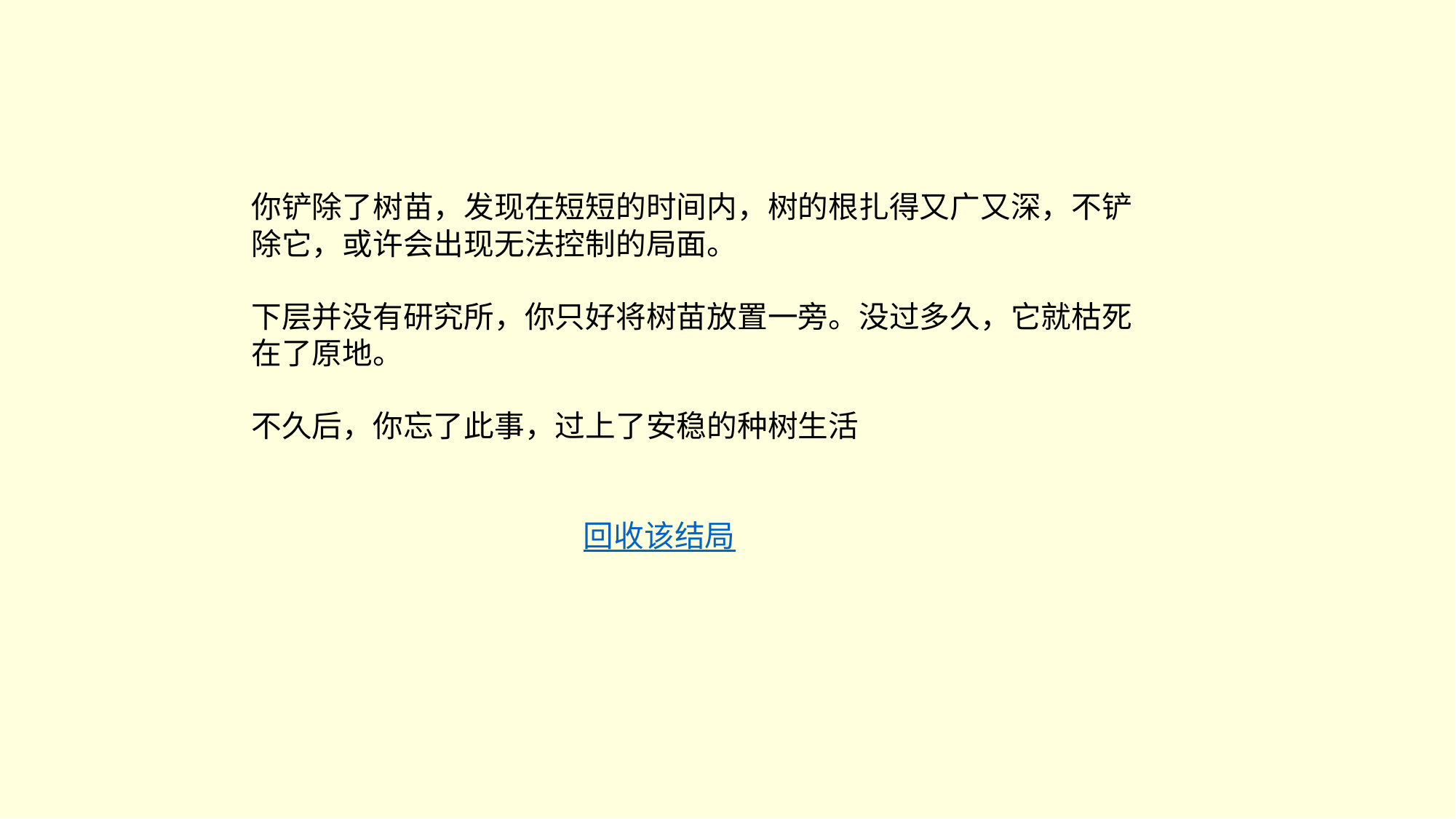

你铲除了树苗，发现在短短的时间内，树的根扎得又广又深，不铲除它，或许会出现无法控制的局面。

下层并没有研究所，你只好将树苗放置一旁。没过多久，它就枯死在了原地。

不久后，你忘了此事，过上了安稳的种树生活
回收该结局